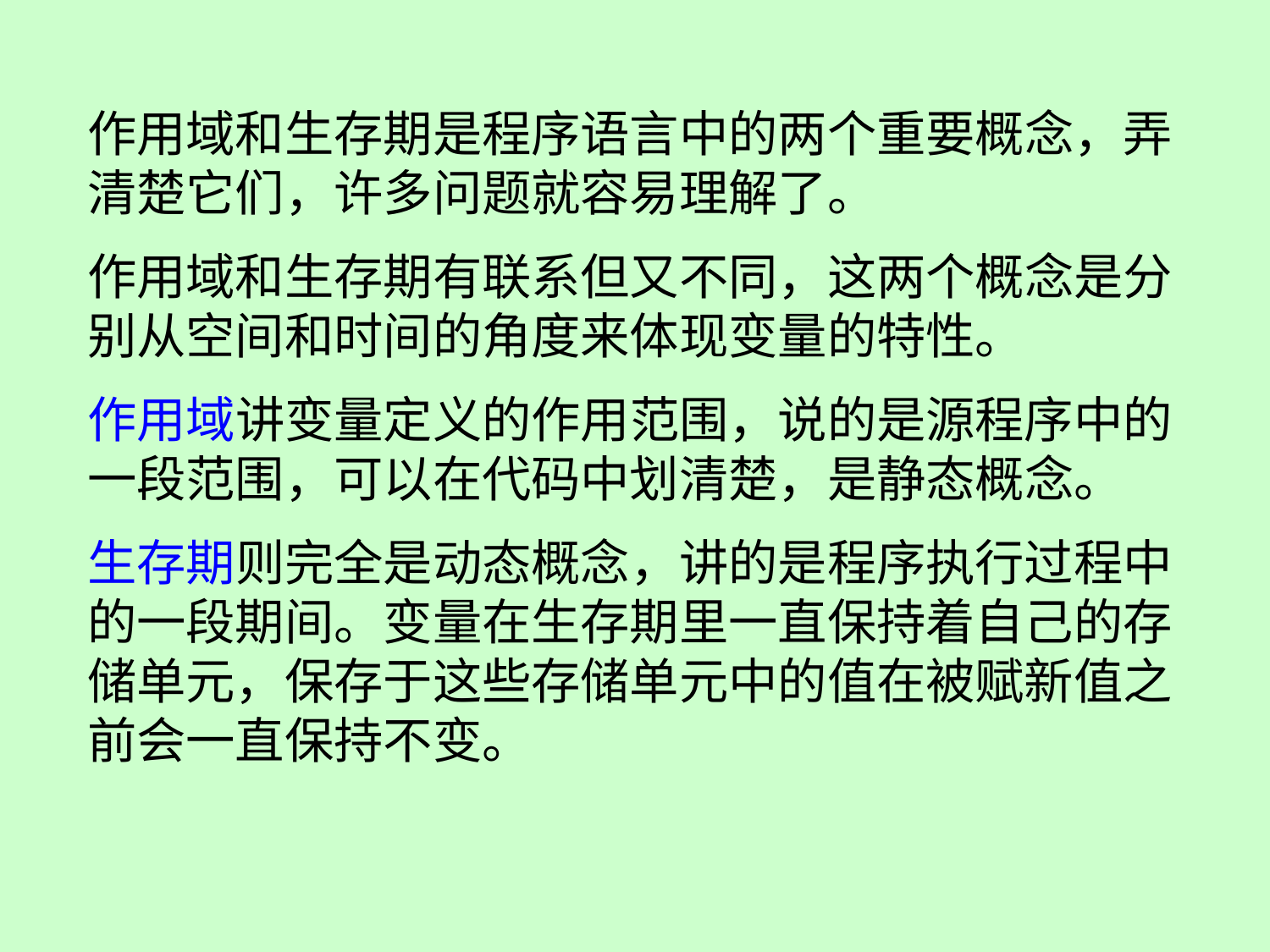

作用域和生存期是程序语言中的两个重要概念，弄清楚它们，许多问题就容易理解了。
作用域和生存期有联系但又不同，这两个概念是分别从空间和时间的角度来体现变量的特性。
作用域讲变量定义的作用范围，说的是源程序中的一段范围，可以在代码中划清楚，是静态概念。
生存期则完全是动态概念，讲的是程序执行过程中的一段期间。变量在生存期里一直保持着自己的存储单元，保存于这些存储单元中的值在被赋新值之前会一直保持不变。
32